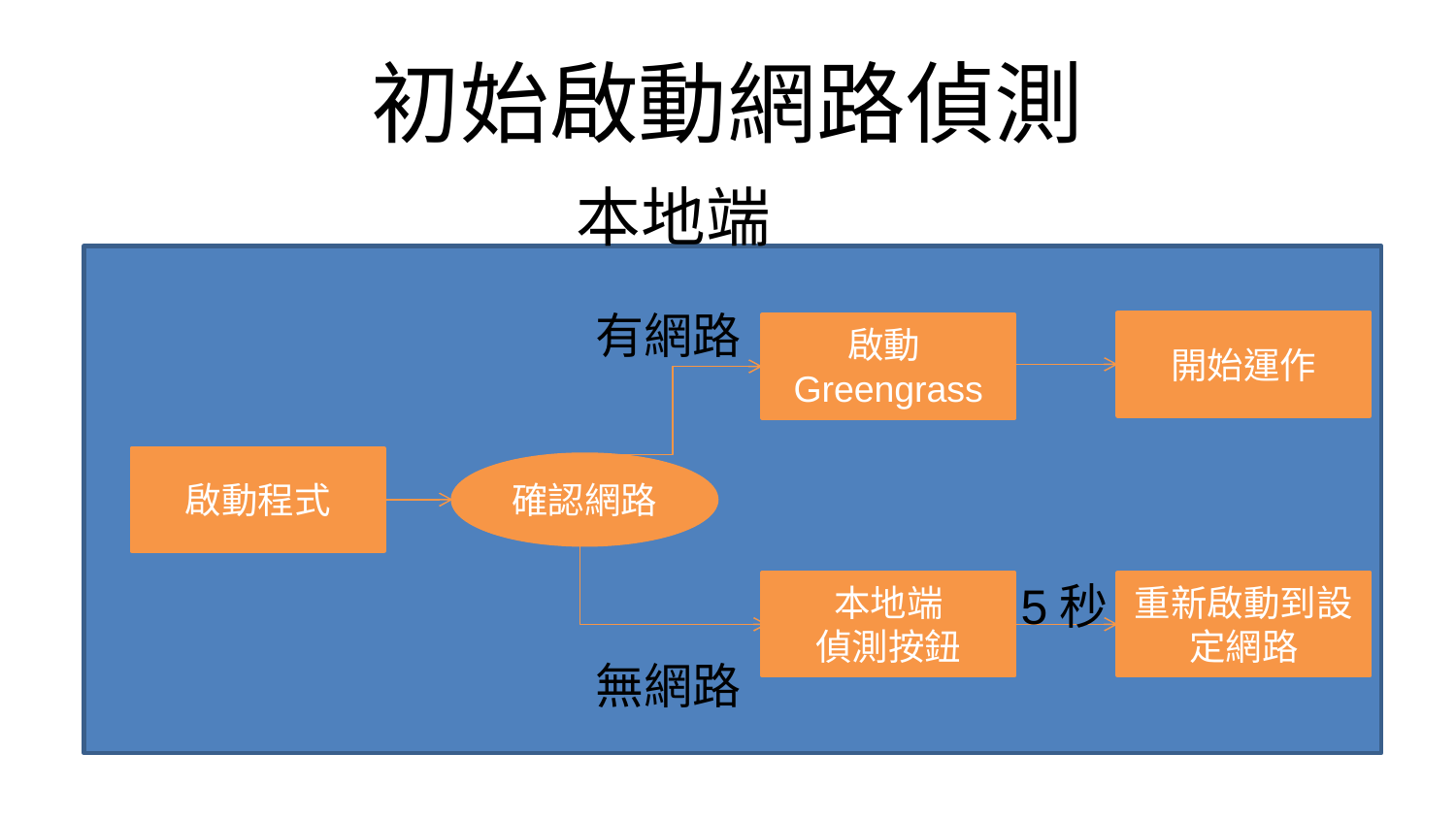

# 初始啟動網路偵測
本地端

有網路
開始運作
啟動Greengrass
啟動程式
確認網路
5秒
本地端
偵測按鈕
重新啟動到設定網路
無網路